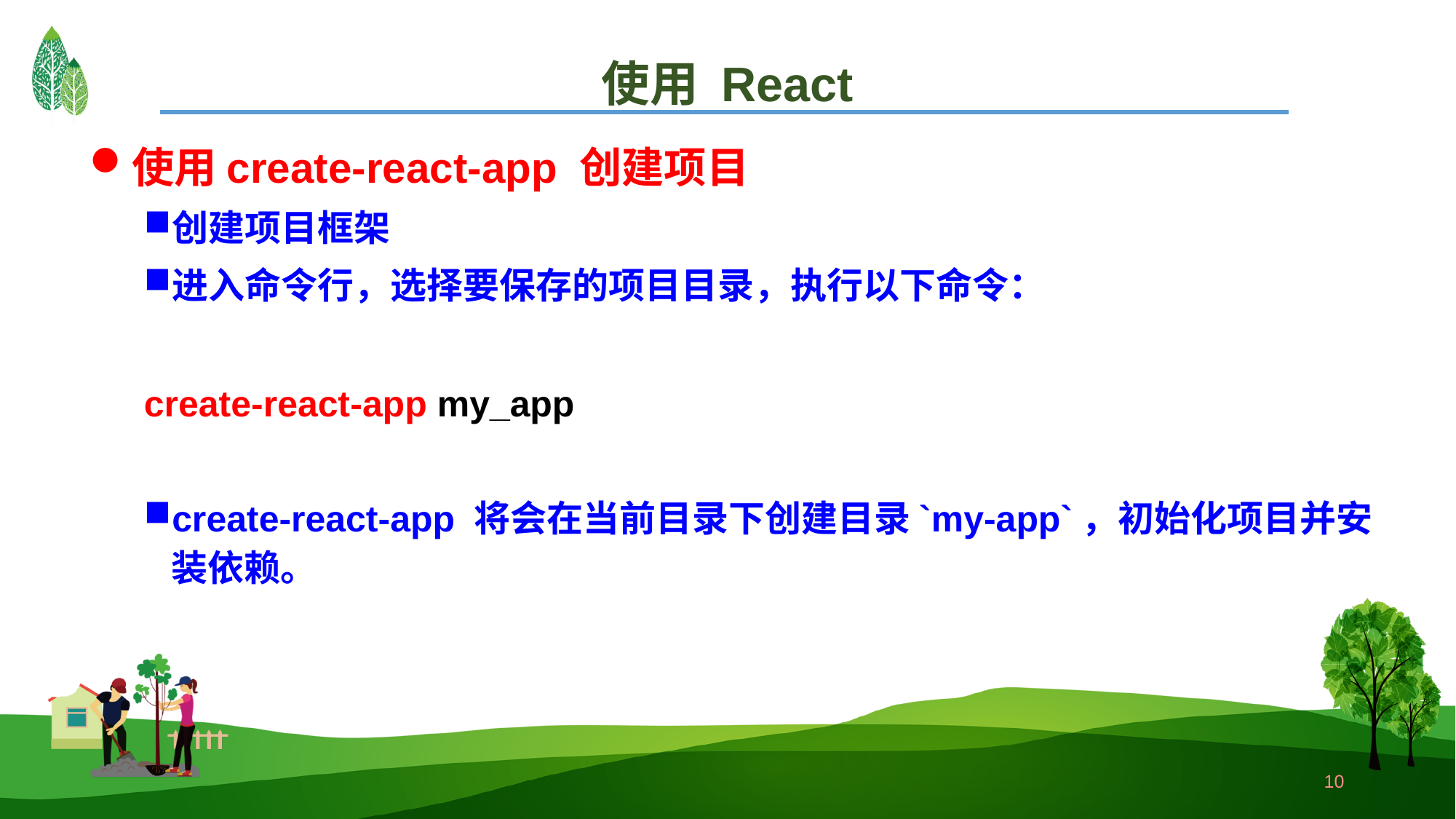

# 使用 React
使用create-react-app 创建项目
创建项目框架
进入命令行，选择要保存的项目目录，执行以下命令：

create-react-app my_app

create-react-app 将会在当前目录下创建目录`my-app`，初始化项目并安装依赖。

10